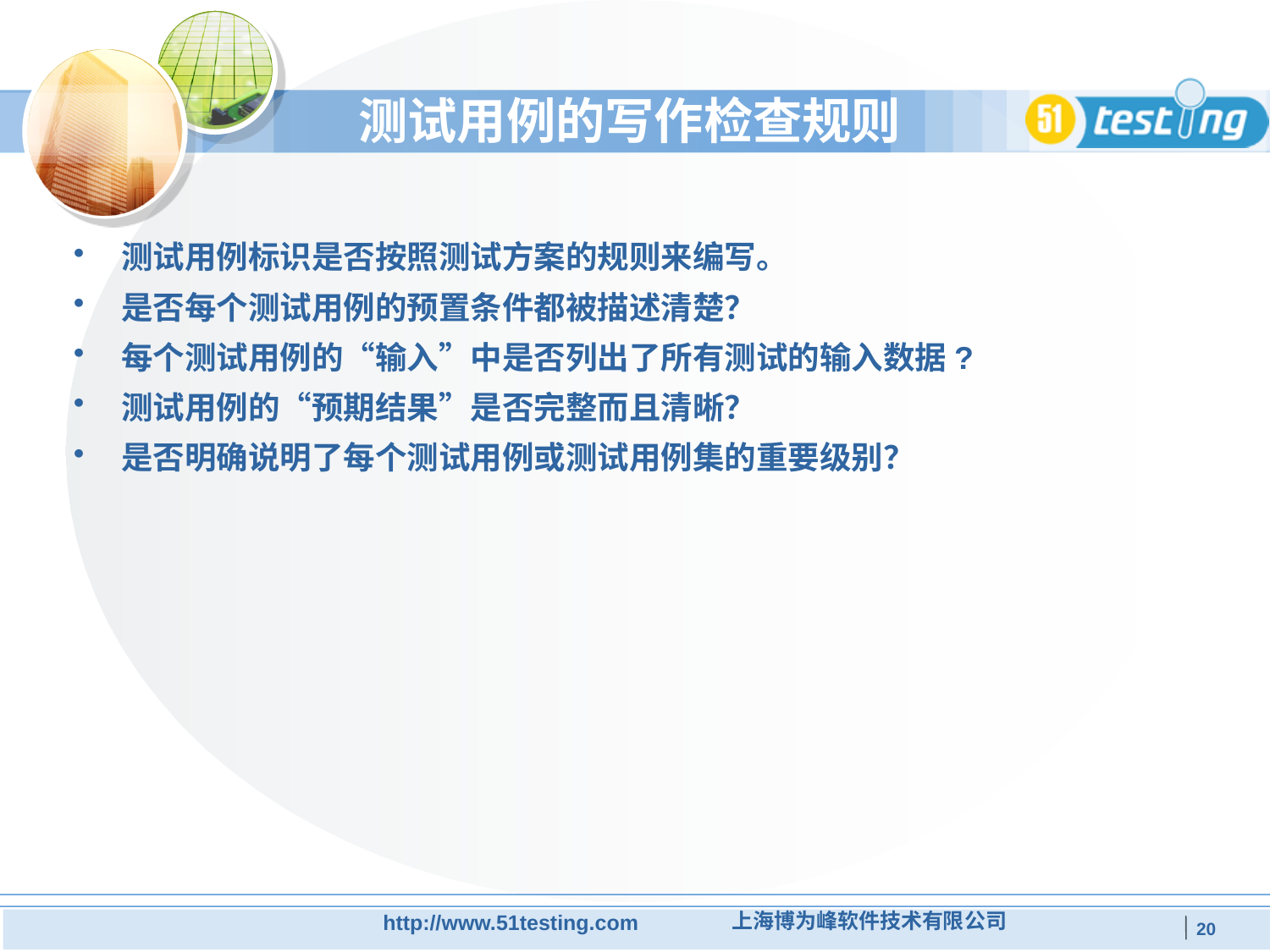

# 测试用例的写作检查规则
测试用例标识是否按照测试方案的规则来编写。
是否每个测试用例的预置条件都被描述清楚？
每个测试用例的“输入”中是否列出了所有测试的输入数据?
测试用例的“预期结果”是否完整而且清晰？
是否明确说明了每个测试用例或测试用例集的重要级别？